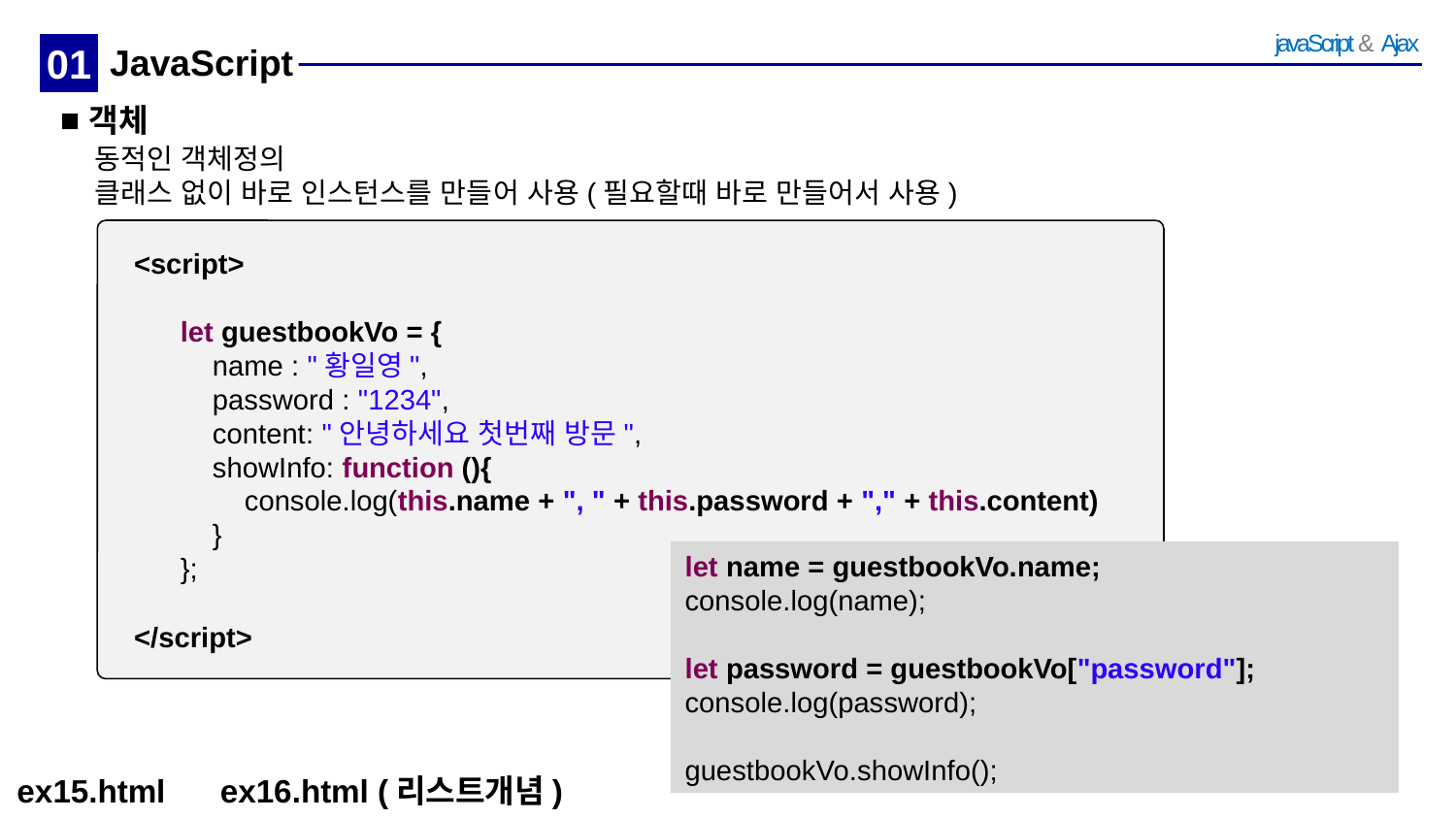

01
# JavaScript
객체

동적인 객체정의
클래스 없이 바로 인스턴스를 만들어 사용(필요할때 바로 만들어서 사용)
<script>

</script>
let guestbookVo = {
    name : "황일영",
    password : "1234",
    content: "안녕하세요 첫번째 방문",
    showInfo: function (){
        console.log(this.name + ", " + this.password + "," + this.content)
    }
};
let name = guestbookVo.name;
console.log(name);

let password = guestbookVo["password"];
console.log(password);

guestbookVo.showInfo();
ex15.html
ex16.html (리스트개념)